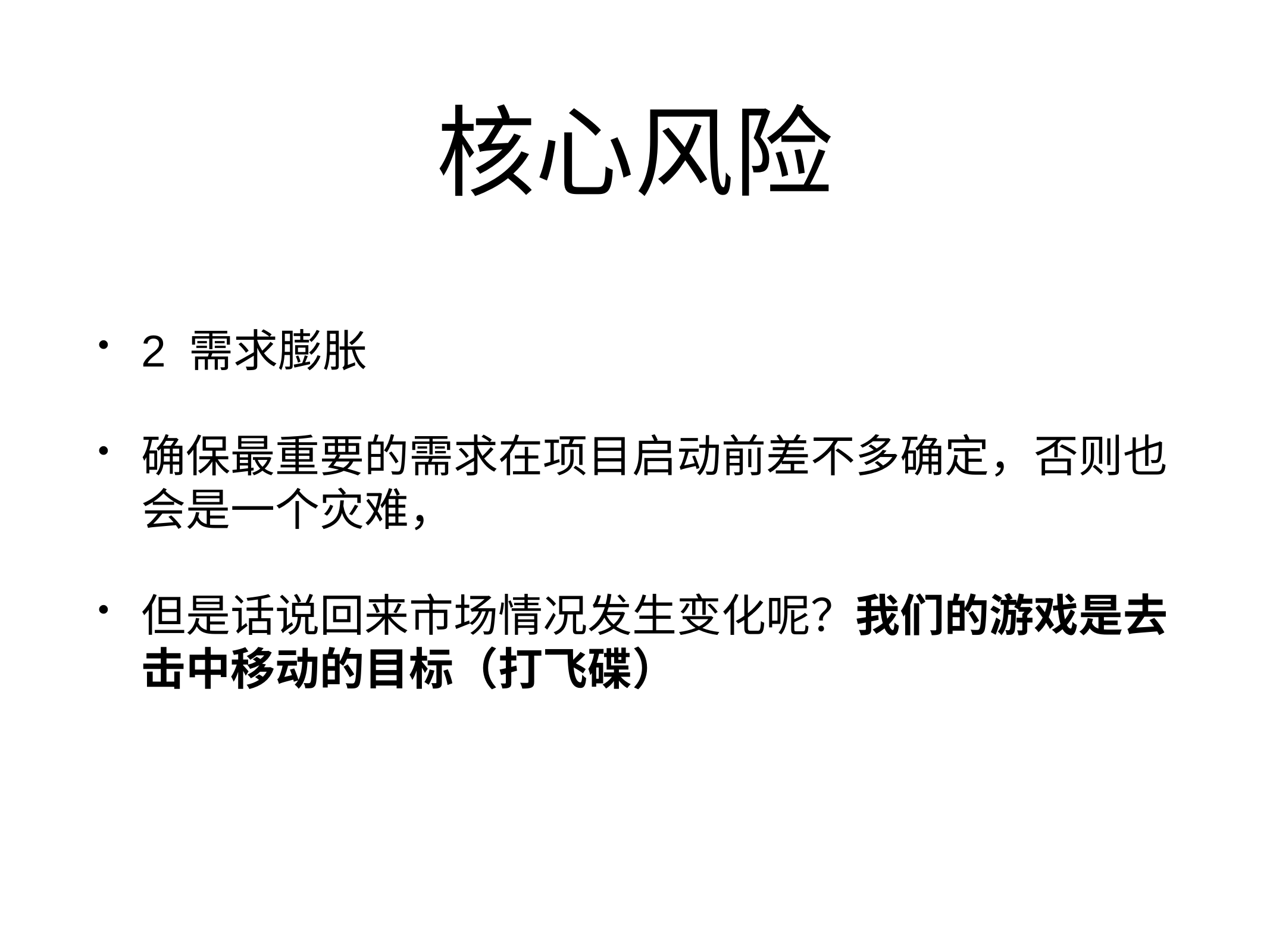

# 核心风险
2 需求膨胀
确保最重要的需求在项目启动前差不多确定，否则也会是一个灾难，
但是话说回来市场情况发生变化呢？我们的游戏是去击中移动的目标（打飞碟）